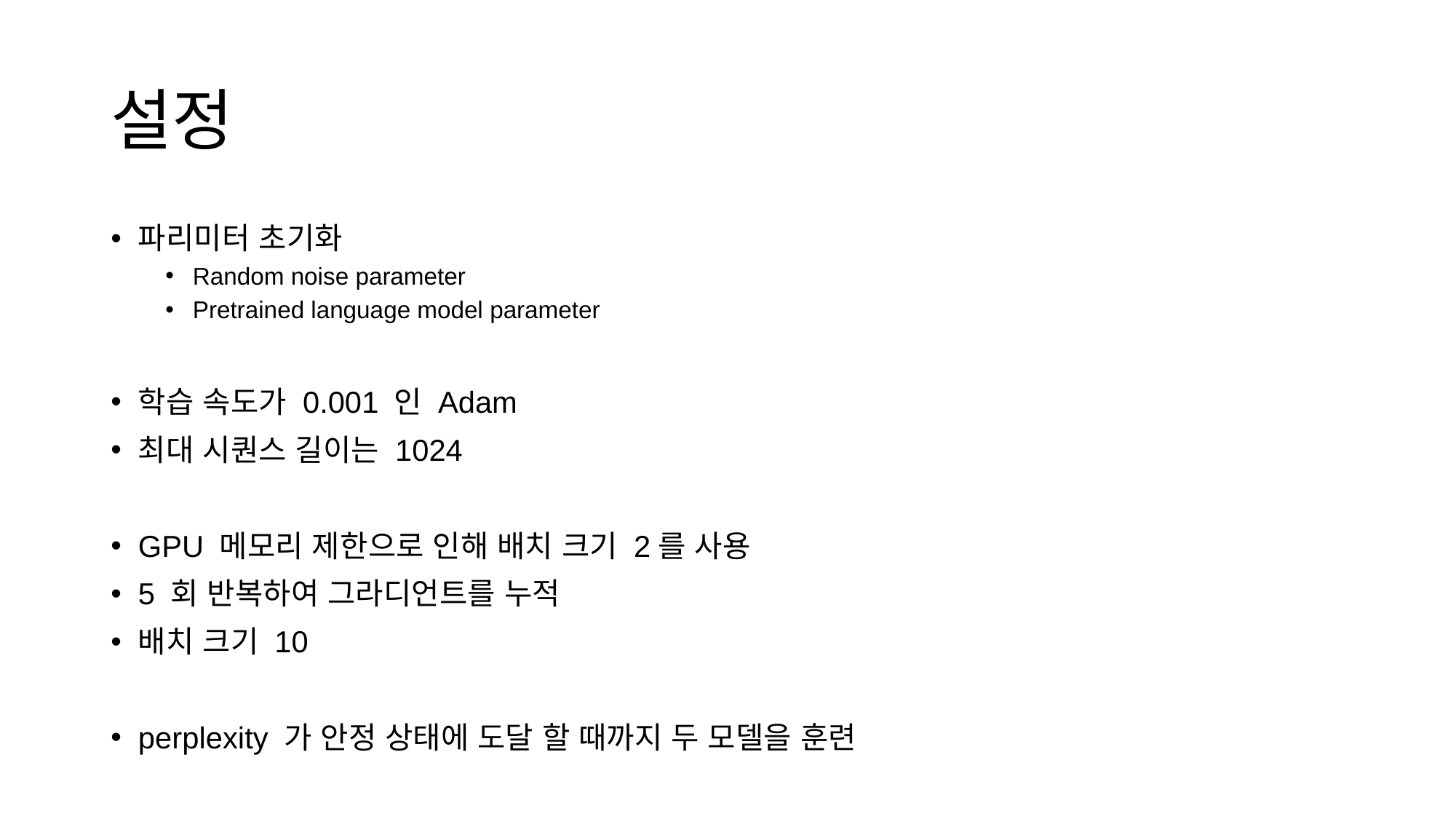

# 설정
파리미터 초기화
Random noise parameter
Pretrained language model parameter

학습 속도가 0.001 인 Adam
최대 시퀀스 길이는 1024

GPU 메모리 제한으로 인해 배치 크기 2를 사용
5 회 반복하여 그라디언트를 누적
배치 크기 10

perplexity 가 안정 상태에 도달 할 때까지 두 모델을 훈련